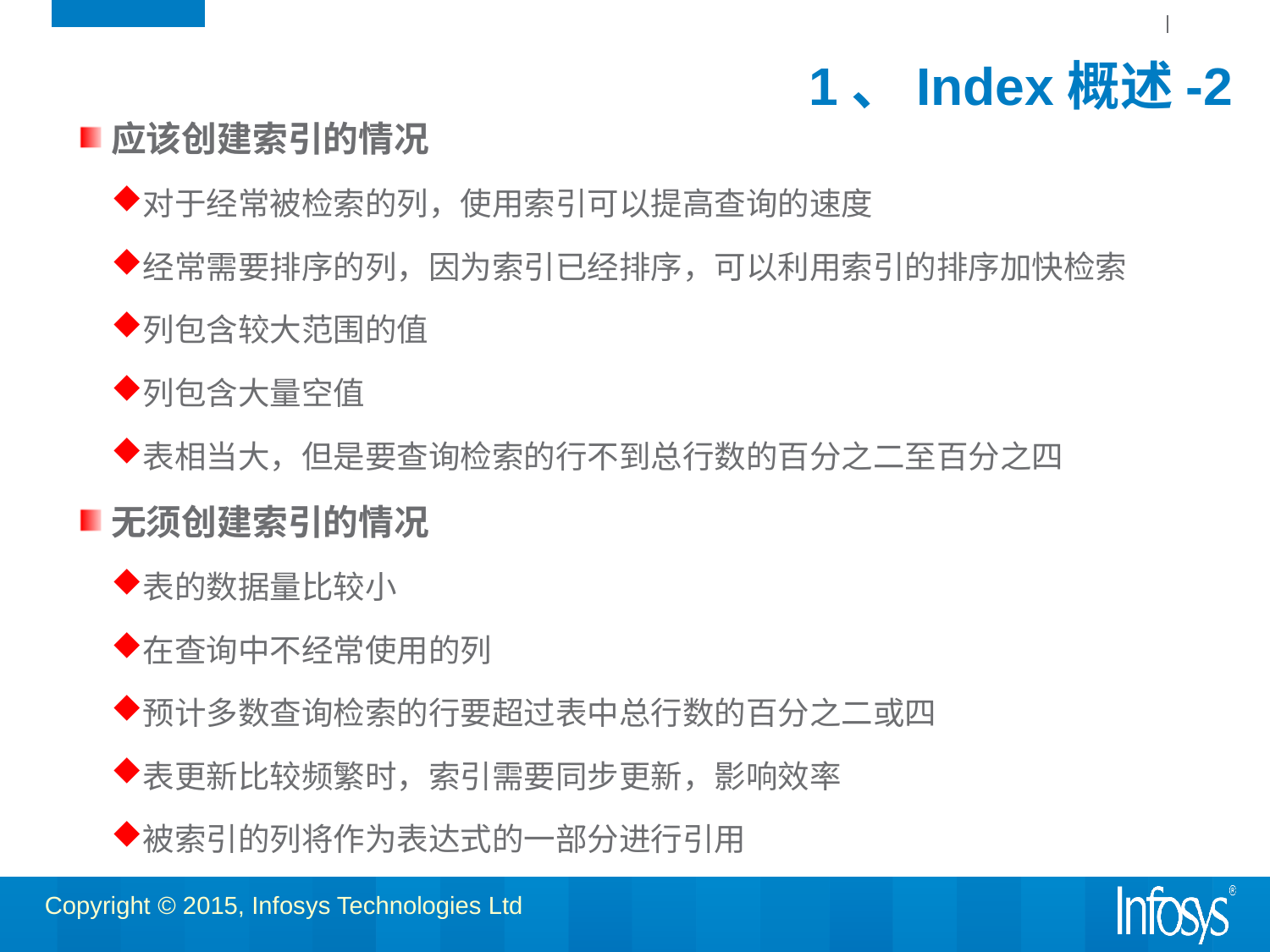

# 1、Index概述-2
应该创建索引的情况
对于经常被检索的列，使用索引可以提高查询的速度
经常需要排序的列，因为索引已经排序，可以利用索引的排序加快检索
列包含较大范围的值
列包含大量空值
表相当大，但是要查询检索的行不到总行数的百分之二至百分之四
无须创建索引的情况
表的数据量比较小
在查询中不经常使用的列
预计多数查询检索的行要超过表中总行数的百分之二或四
表更新比较频繁时，索引需要同步更新，影响效率
被索引的列将作为表达式的一部分进行引用